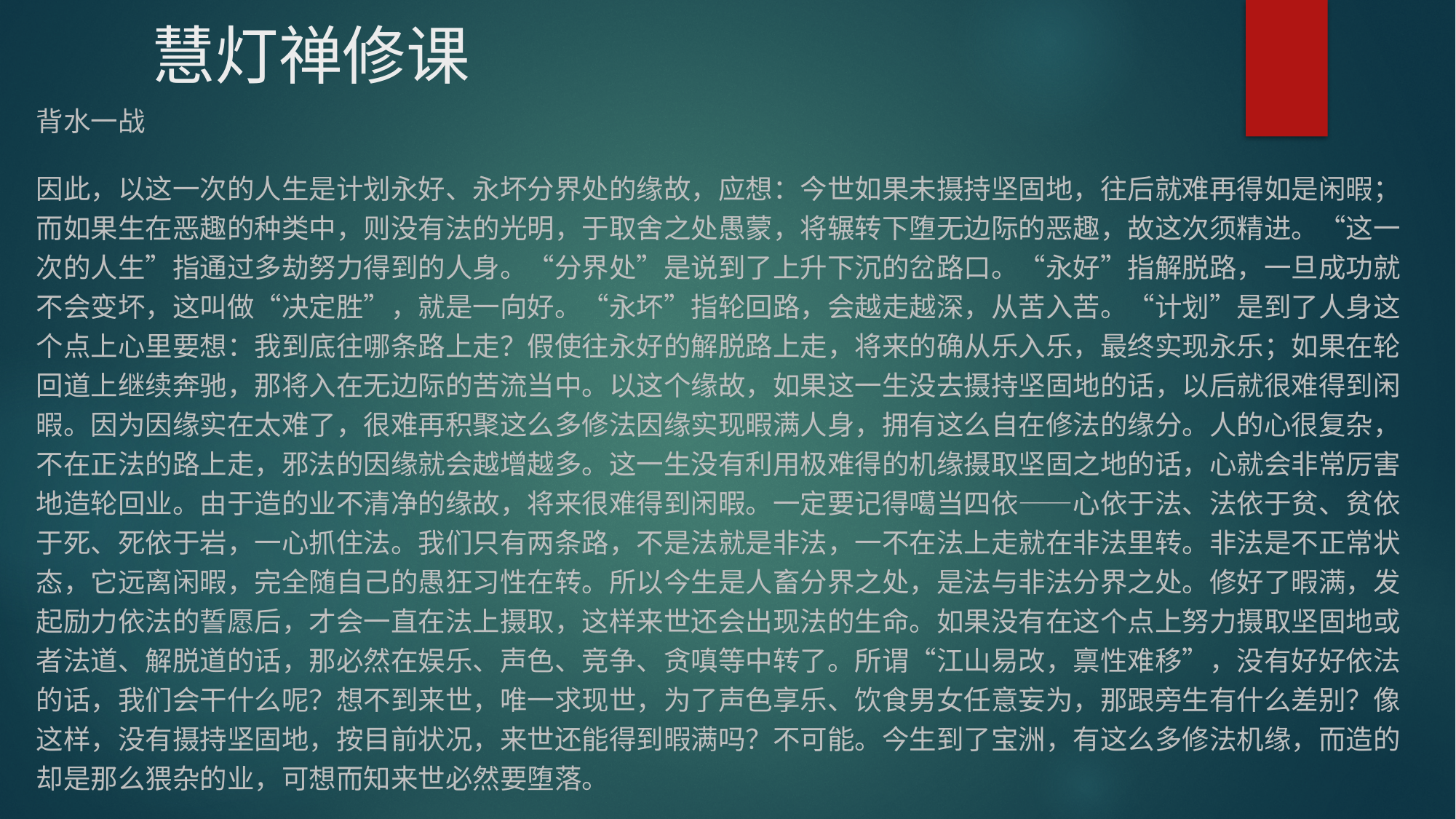

慧灯禅修课
背水一战
因此，以这一次的人生是计划永好、永坏分界处的缘故，应想：今世如果未摄持坚固地，往后就难再得如是闲暇；而如果生在恶趣的种类中，则没有法的光明，于取舍之处愚蒙，将辗转下堕无边际的恶趣，故这次须精进。“这一次的人生”指通过多劫努力得到的人身。“分界处”是说到了上升下沉的岔路口。“永好”指解脱路，一旦成功就不会变坏，这叫做“决定胜”，就是一向好。“永坏”指轮回路，会越走越深，从苦入苦。“计划”是到了人身这个点上心里要想：我到底往哪条路上走？假使往永好的解脱路上走，将来的确从乐入乐，最终实现永乐；如果在轮回道上继续奔驰，那将入在无边际的苦流当中。以这个缘故，如果这一生没去摄持坚固地的话，以后就很难得到闲暇。因为因缘实在太难了，很难再积聚这么多修法因缘实现暇满人身，拥有这么自在修法的缘分。人的心很复杂，不在正法的路上走，邪法的因缘就会越增越多。这一生没有利用极难得的机缘摄取坚固之地的话，心就会非常厉害地造轮回业。由于造的业不清净的缘故，将来很难得到闲暇。一定要记得噶当四依——心依于法、法依于贫、贫依于死、死依于岩，一心抓住法。我们只有两条路，不是法就是非法，一不在法上走就在非法里转。非法是不正常状态，它远离闲暇，完全随自己的愚狂习性在转。所以今生是人畜分界之处，是法与非法分界之处。修好了暇满，发起励力依法的誓愿后，才会一直在法上摄取，这样来世还会出现法的生命。如果没有在这个点上努力摄取坚固地或者法道、解脱道的话，那必然在娱乐、声色、竞争、贪嗔等中转了。所谓“江山易改，禀性难移”，没有好好依法的话，我们会干什么呢？想不到来世，唯一求现世，为了声色享乐、饮食男女任意妄为，那跟旁生有什么差别？像这样，没有摄持坚固地，按目前状况，来世还能得到暇满吗？不可能。今生到了宝洲，有这么多修法机缘，而造的却是那么猥杂的业，可想而知来世必然要堕落。